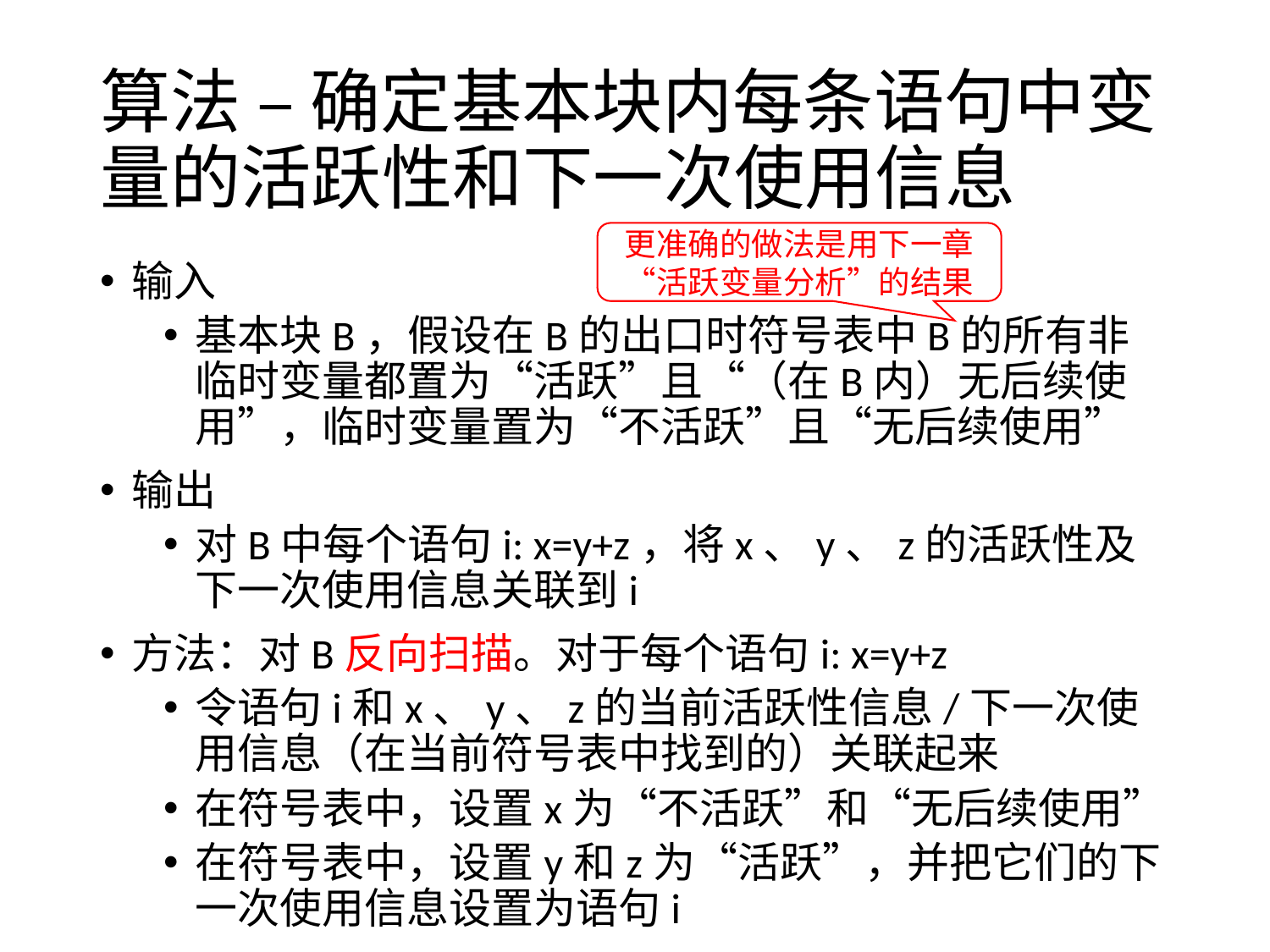

# 算法 – 确定基本块内每条语句中变量的活跃性和下一次使用信息
更准确的做法是用下一章“活跃变量分析”的结果
输入
基本块B，假设在B的出口时符号表中B的所有非临时变量都置为“活跃”且“（在B内）无后续使用”，临时变量置为“不活跃”且“无后续使用”
输出
对B中每个语句i: x=y+z，将x、y、z的活跃性及下一次使用信息关联到i
方法：对B反向扫描。对于每个语句i: x=y+z
令语句i和x、y、z的当前活跃性信息/下一次使用信息（在当前符号表中找到的）关联起来
在符号表中，设置x为“不活跃”和“无后续使用”
在符号表中，设置y和z为“活跃”，并把它们的下一次使用信息设置为语句i